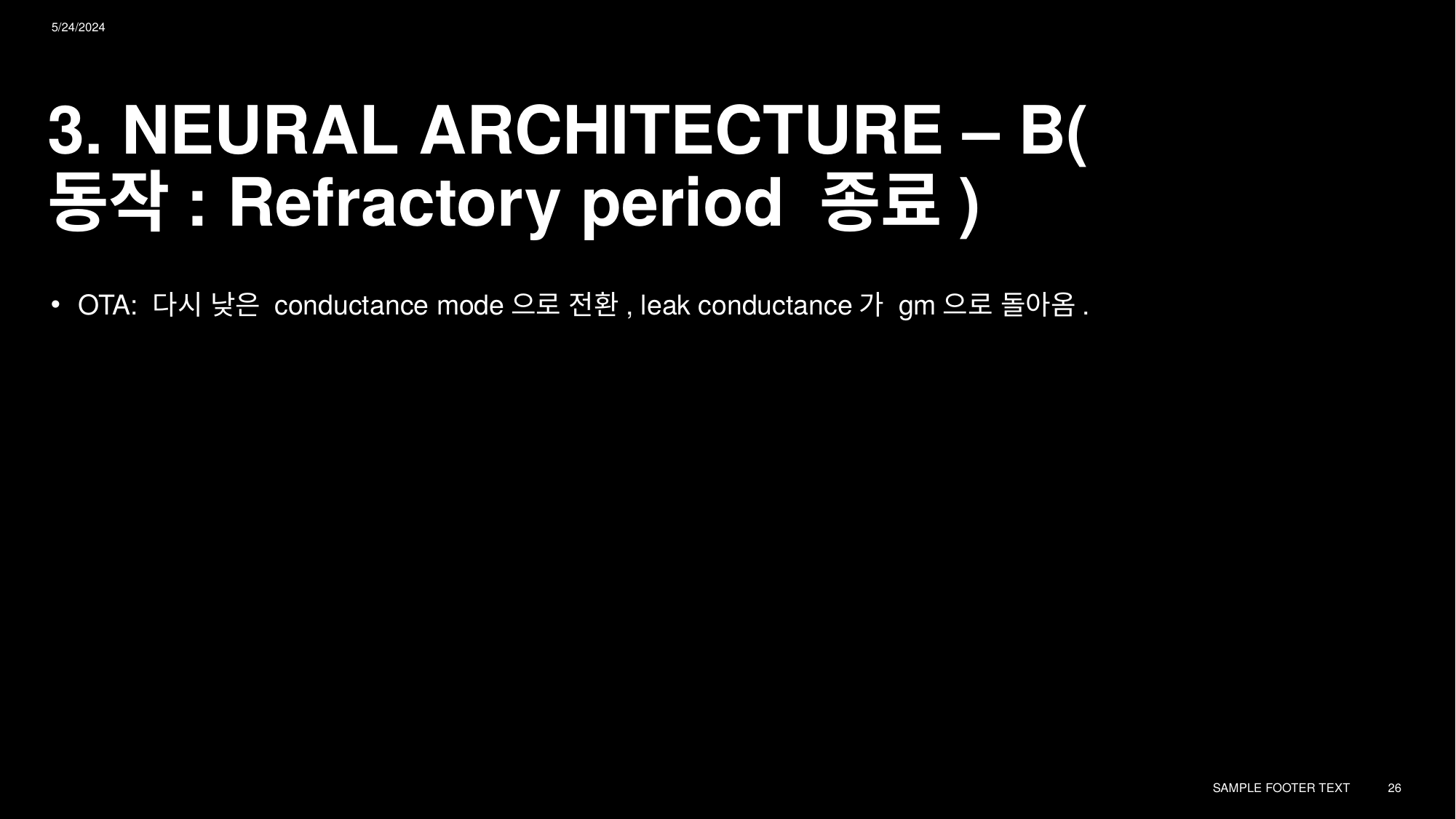

5/24/2024
# 3. NEURAL ARCHITECTURE – B(동작: Refractory period 종료)
OTA: 다시 낮은 conductance mode으로 전환, leak conductance가 gm으로 돌아옴.

Sample Footer Text
26